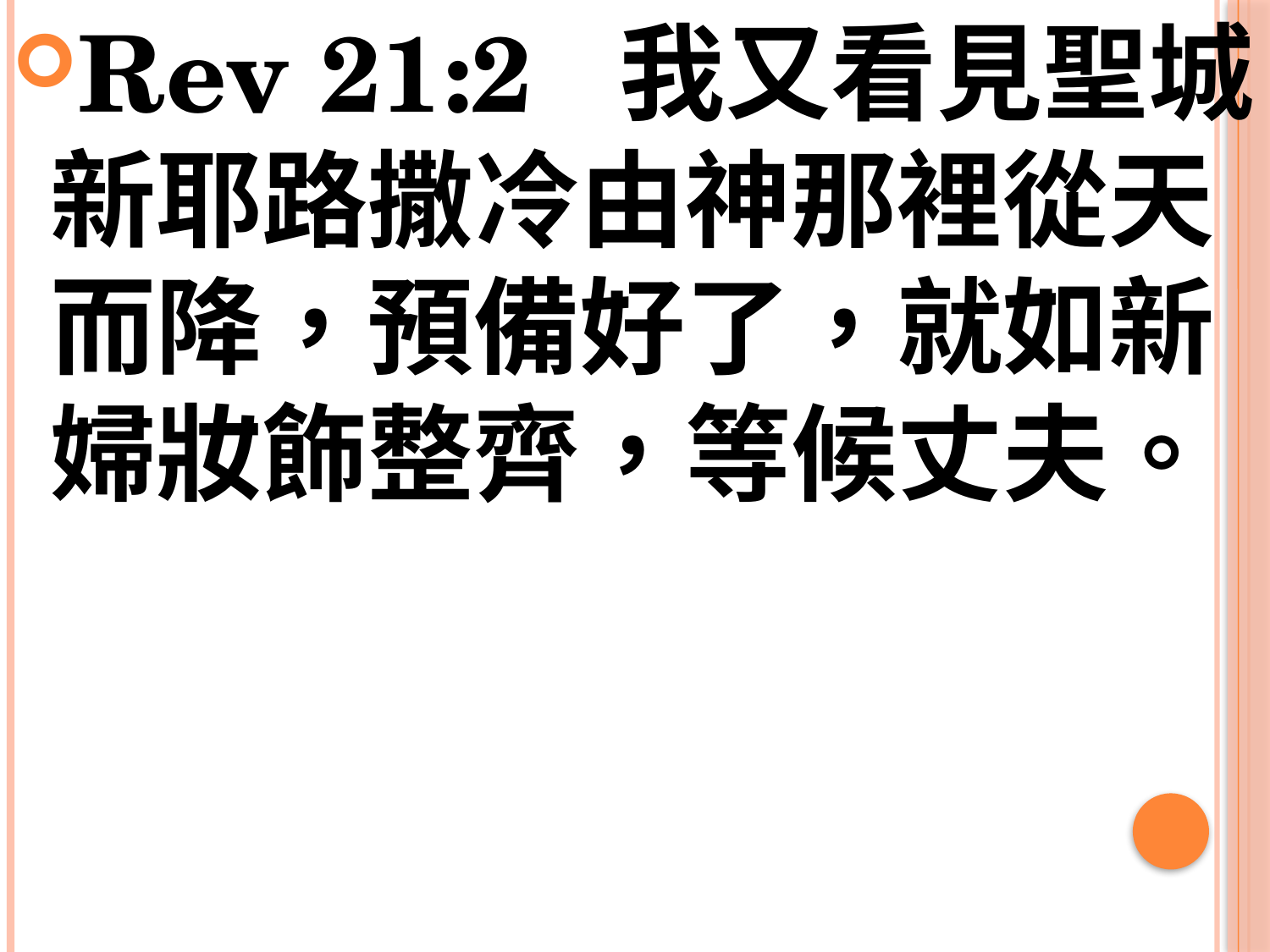

Rev 21:2  我又看見聖城新耶路撒冷由神那裡從天而降，預備好了，就如新婦妝飾整齊，等候丈夫。